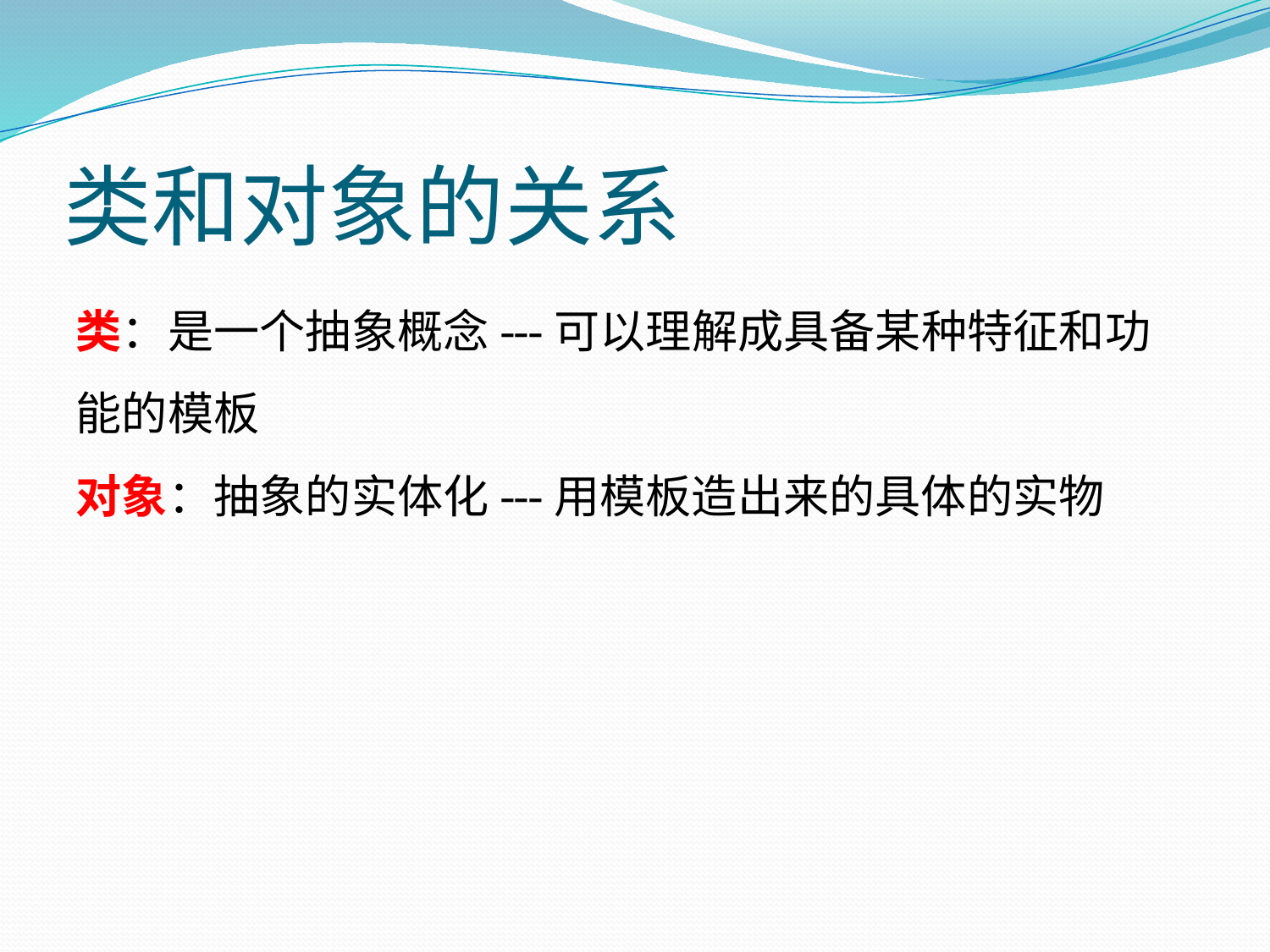

# 类和对象的关系
类：是一个抽象概念---可以理解成具备某种特征和功能的模板
对象：抽象的实体化---用模板造出来的具体的实物